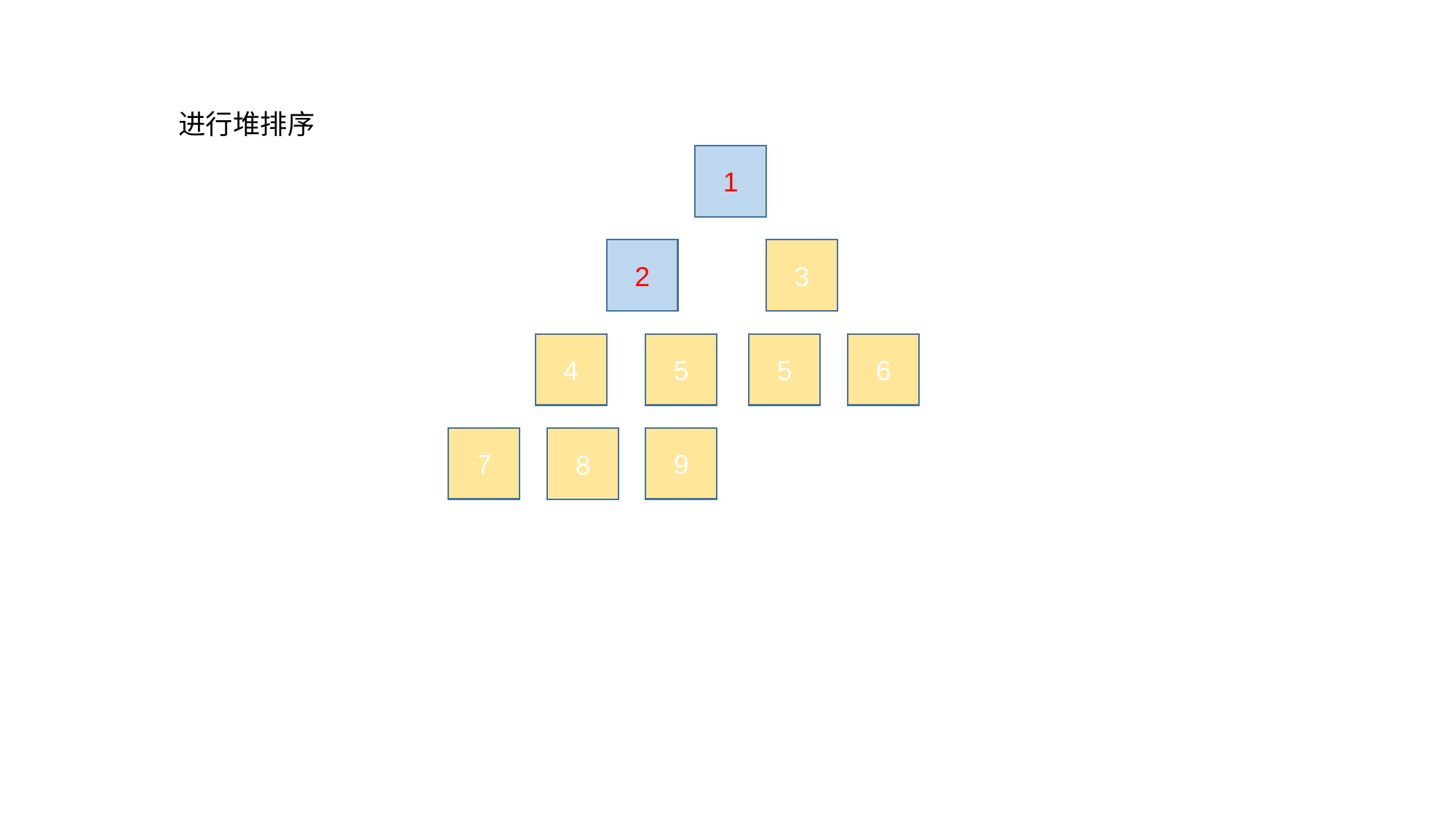

进行堆排序
1
2
3
4
5
5
6
7
9
8